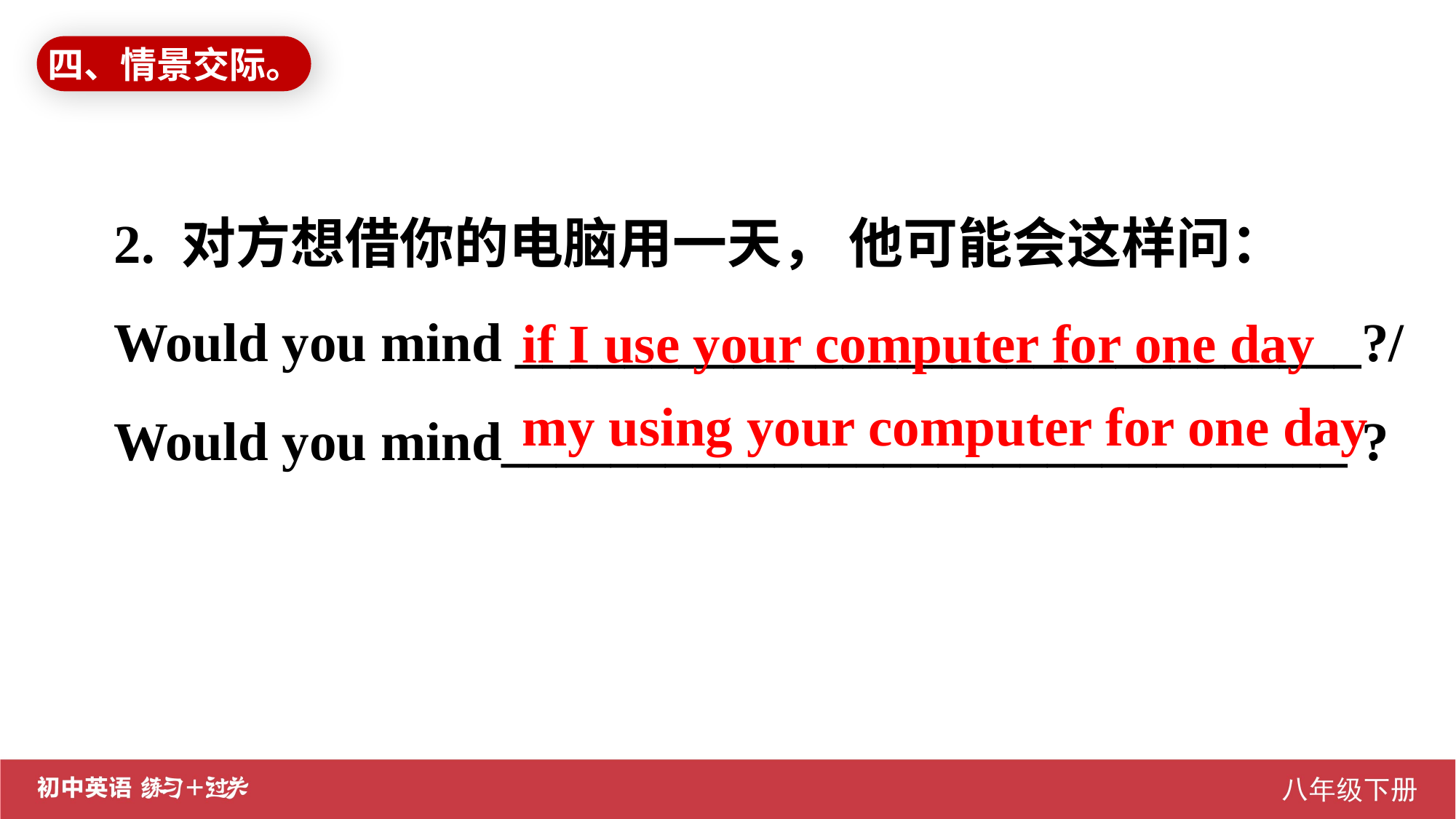

四、情景交际。
2. 对方想借你的电脑用一天， 他可能会这样问：
Would you mind _______________________________?/
Would you mind_______________________________ ?

if I use your computer for one day
my using your computer for one day